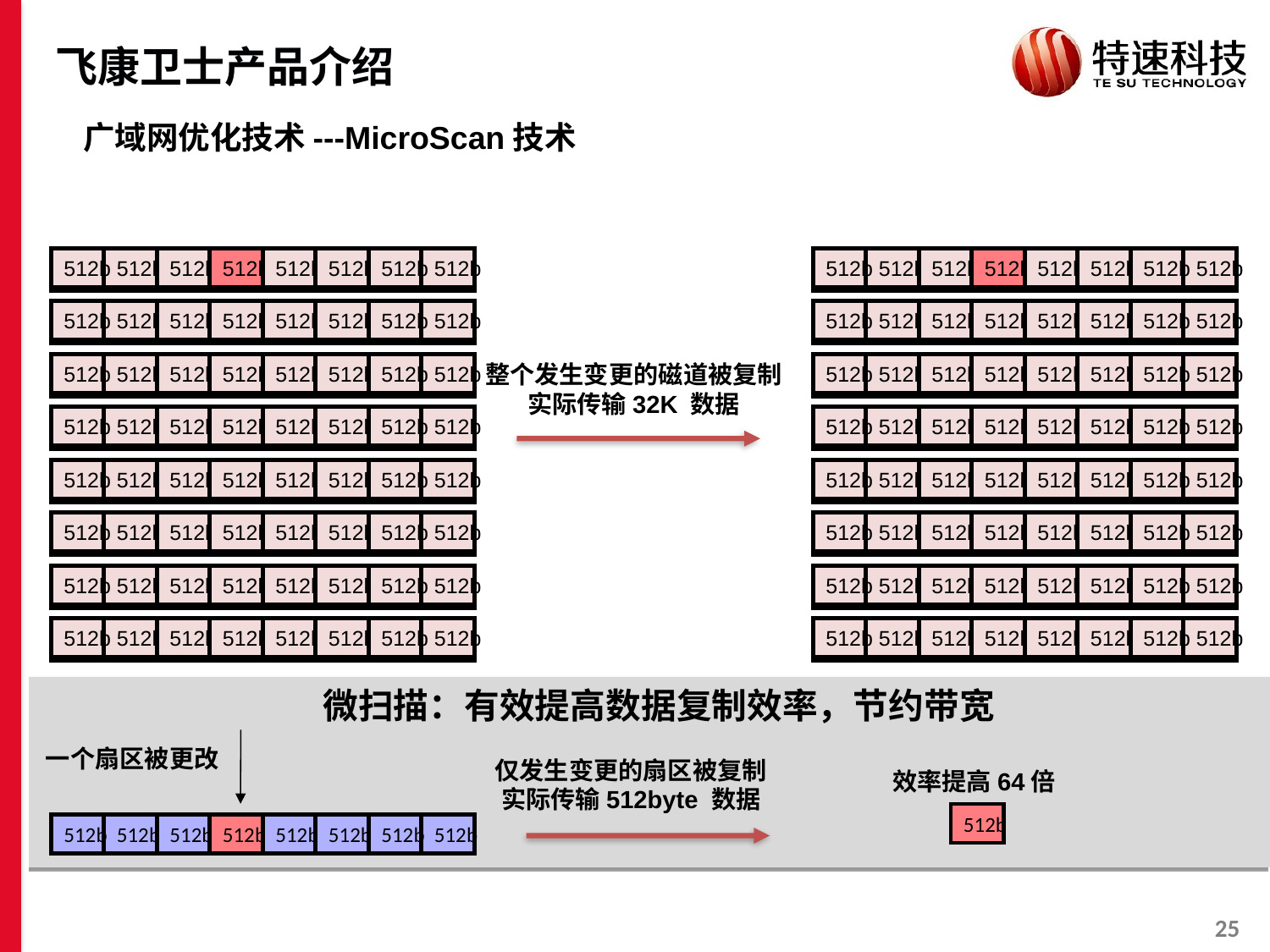

# 飞康卫士产品介绍
广域网优化技术---MicroScan技术

512b
512b
512b
512b
512b
512b
512b
512b

512b
512b
512b
512b
512b
512b
512b
512b

512b
512b
512b
512b
512b
512b
512b
512b

512b
512b
512b
512b
512b
512b
512b
512b

512b
512b
512b
512b
512b
512b
512b
512b

512b
512b
512b
512b
512b
512b
512b
512b

512b
512b
512b
512b
512b
512b
512b
512b

512b
512b
512b
512b
512b
512b
512b
512b

512b
512b
512b
512b
512b
512b
512b
512b

512b
512b
512b
512b
512b
512b
512b
512b

512b
512b
512b
512b
512b
512b
512b
512b

512b
512b
512b
512b
512b
512b
512b
512b

512b
512b
512b
512b
512b
512b
512b
512b

512b
512b
512b
512b
512b
512b
512b
512b

512b
512b
512b
512b
512b
512b
512b
512b

512b
512b
512b
512b
512b
512b
512b
512b
整个发生变更的磁道被复制
实际传输32K 数据

微扫描：有效提高数据复制效率，节约带宽
一个扇区被更改
仅发生变更的扇区被复制
实际传输512byte 数据
效率提高64倍
512b
512b
512b
512b
512b
512b
512b
512b
512b

25